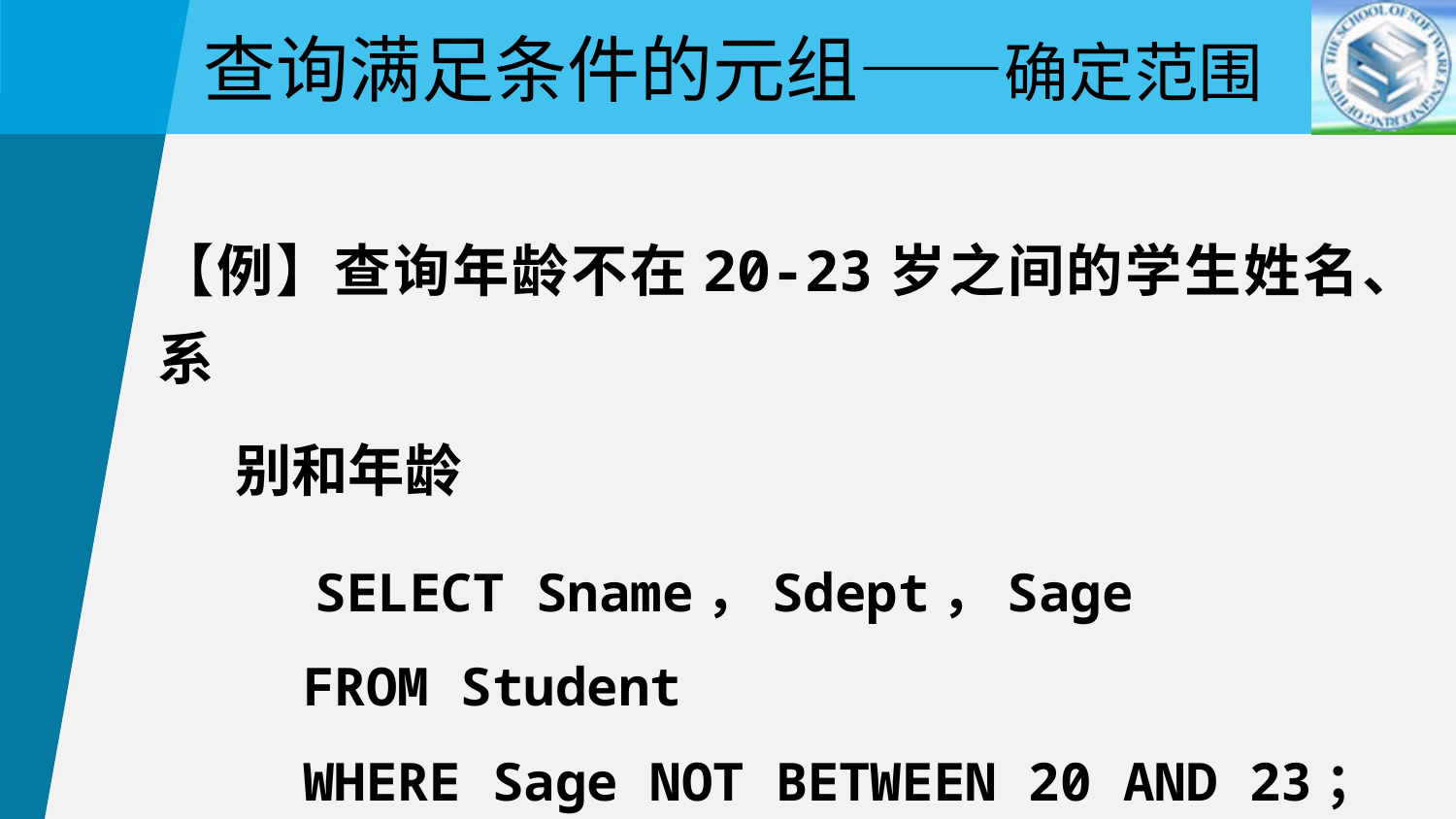

查询满足条件的元组——确定范围
【例】查询年龄不在20-23岁之间的学生姓名、系
     别和年龄
     SELECT Sname，Sdept，Sage
	FROM Student
	WHERE Sage NOT BETWEEN 20 AND 23；